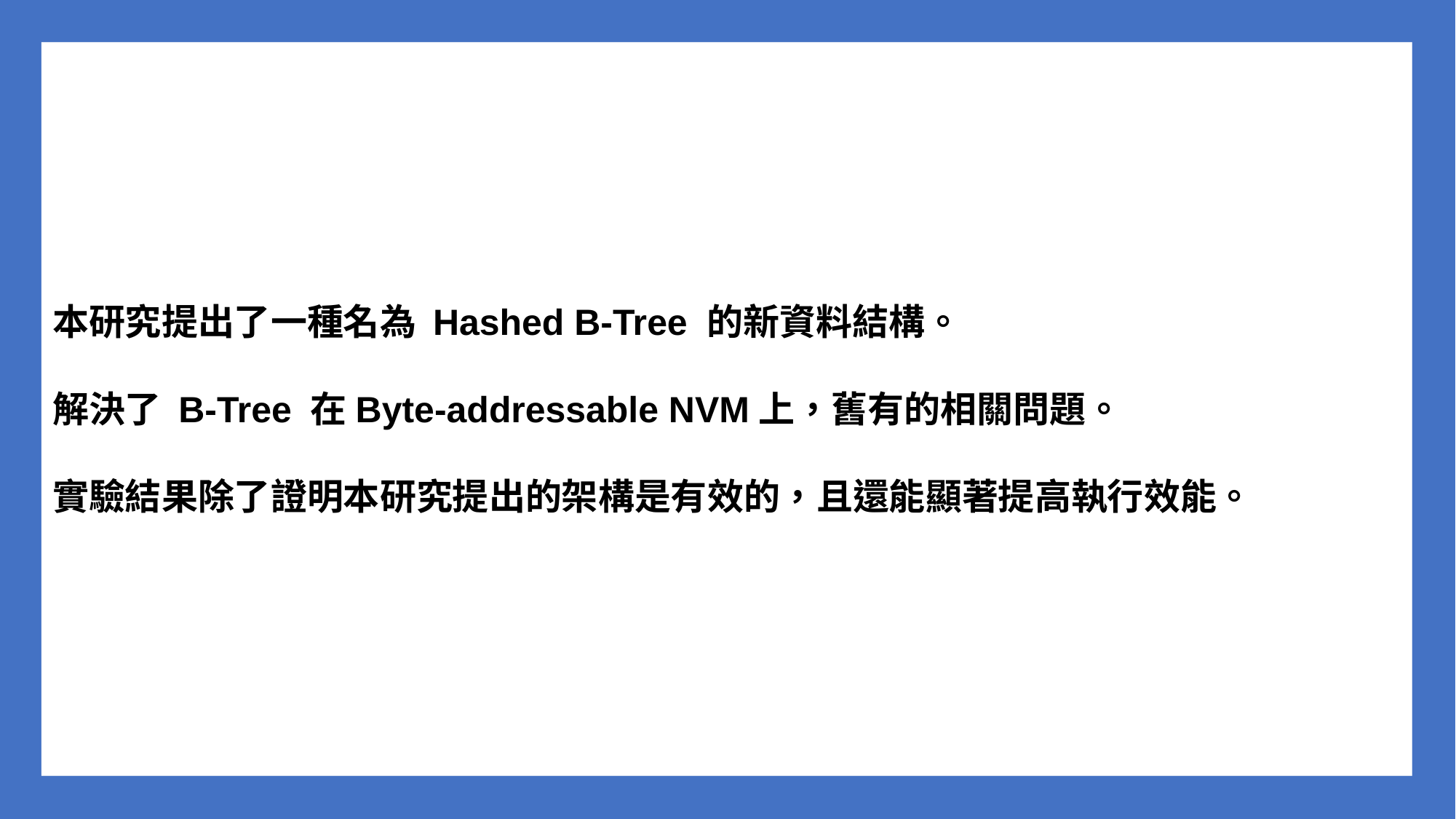

本研究提出了一種名為 Hashed B-Tree 的新資料結構。

解決了 B-Tree 在Byte-addressable NVM上，舊有的相關問題。

實驗結果除了證明本研究提出的架構是有效的，且還能顯著提高執行效能。